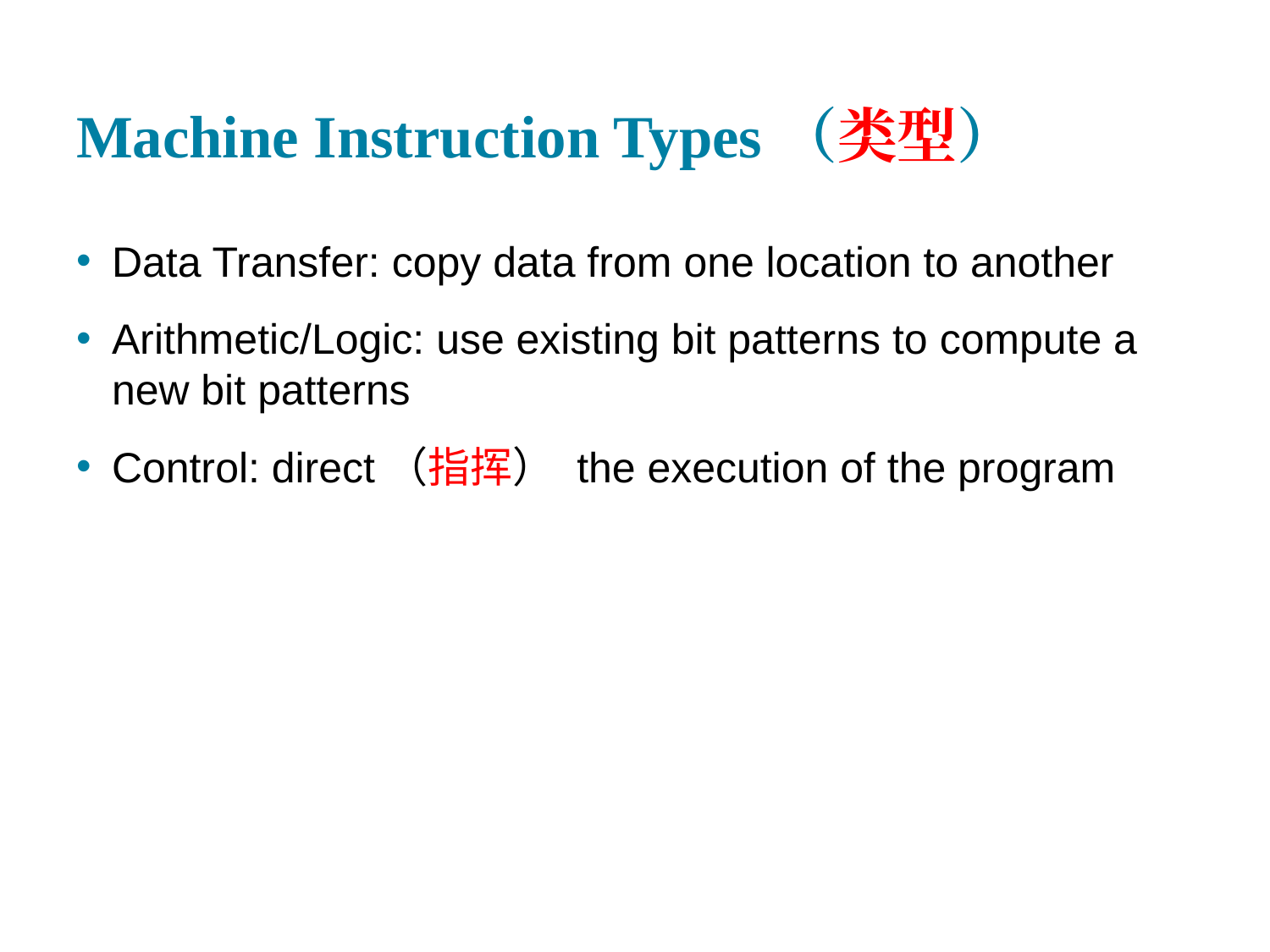

# Machine Instruction Types（类型）
Data Transfer: copy data from one location to another
Arithmetic/Logic: use existing bit patterns to compute a new bit patterns
Control: direct（指挥） the execution of the program